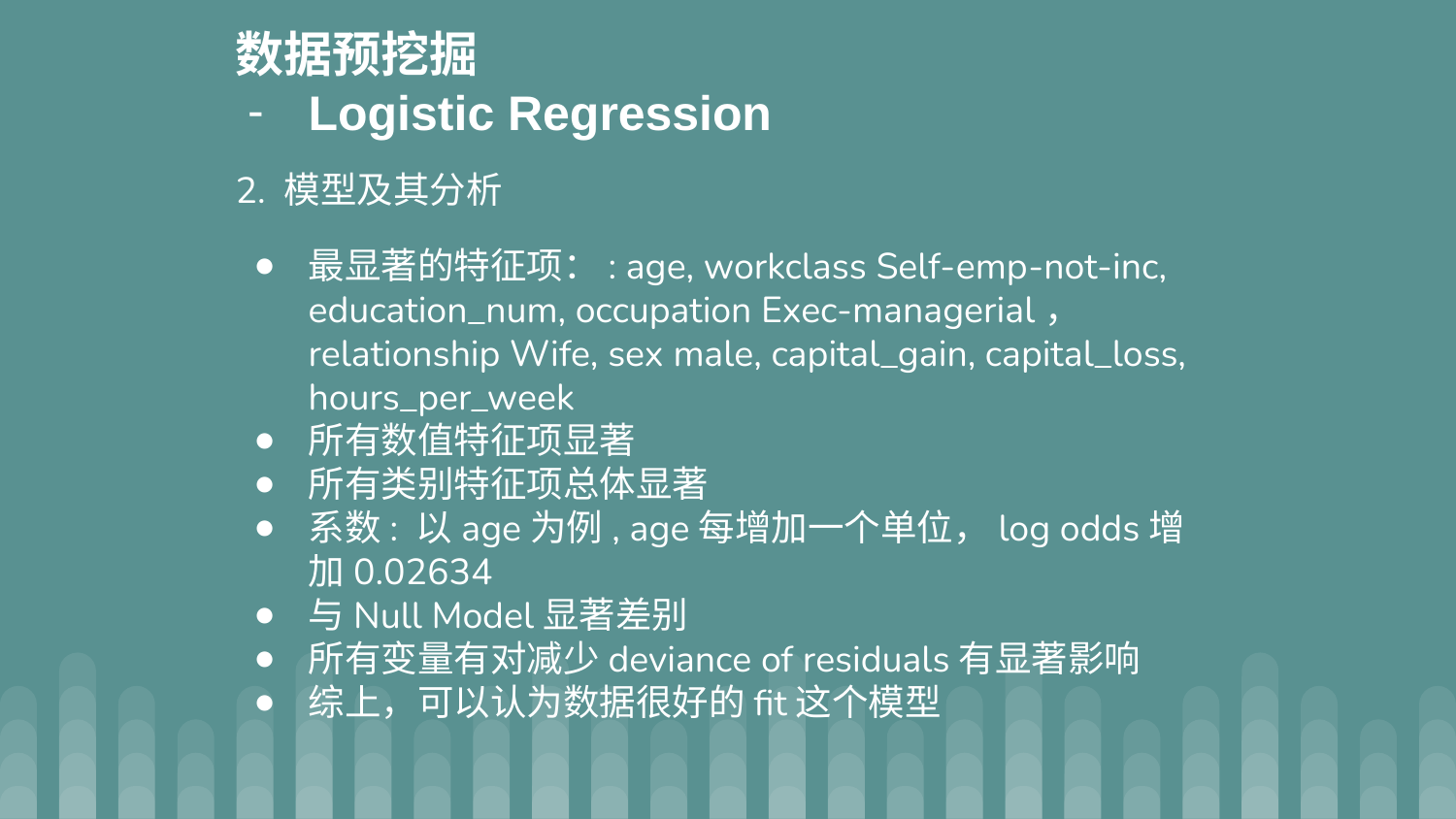

# 数据预挖掘
Logistic Regression
2. 模型及其分析
最显著的特征项：: age, workclass Self-emp-not-inc, education_num, occupation Exec-managerial， relationship Wife, sex male, capital_gain, capital_loss, hours_per_week
所有数值特征项显著
所有类别特征项总体显著
系数: 以age为例, age每增加一个单位，log odds增加0.02634
与Null Model显著差别
所有变量有对减少deviance of residuals有显著影响
综上，可以认为数据很好的fit这个模型